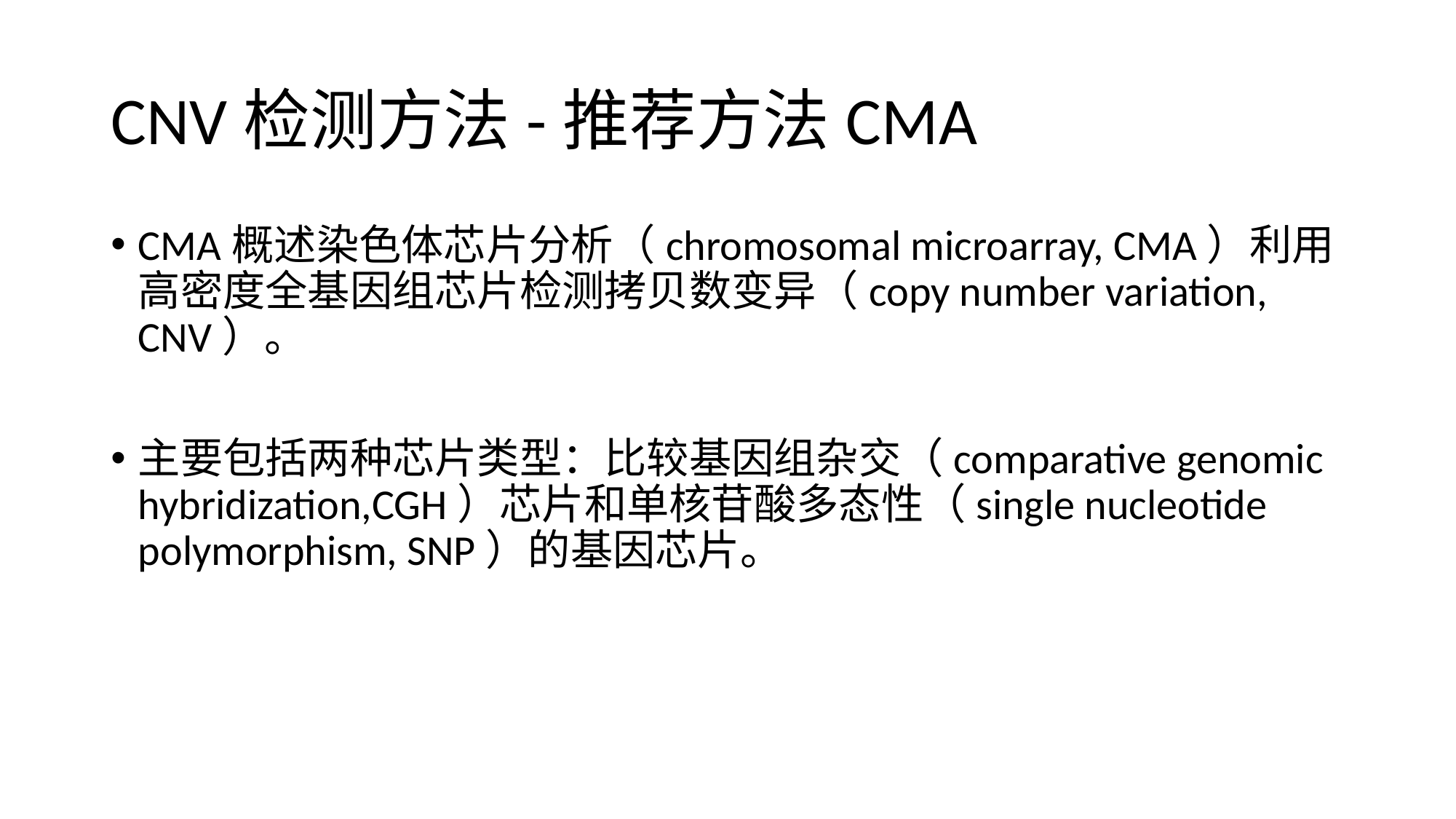

# CNV检测方法-推荐方法CMA
CMA概述染色体芯片分析（chromosomal microarray, CMA）利用高密度全基因组芯片检测拷贝数变异（copy number variation, CNV）。

主要包括两种芯片类型：比较基因组杂交（comparative genomic hybridization,CGH）芯片和单核苷酸多态性（single nucleotide polymorphism, SNP）的基因芯片。